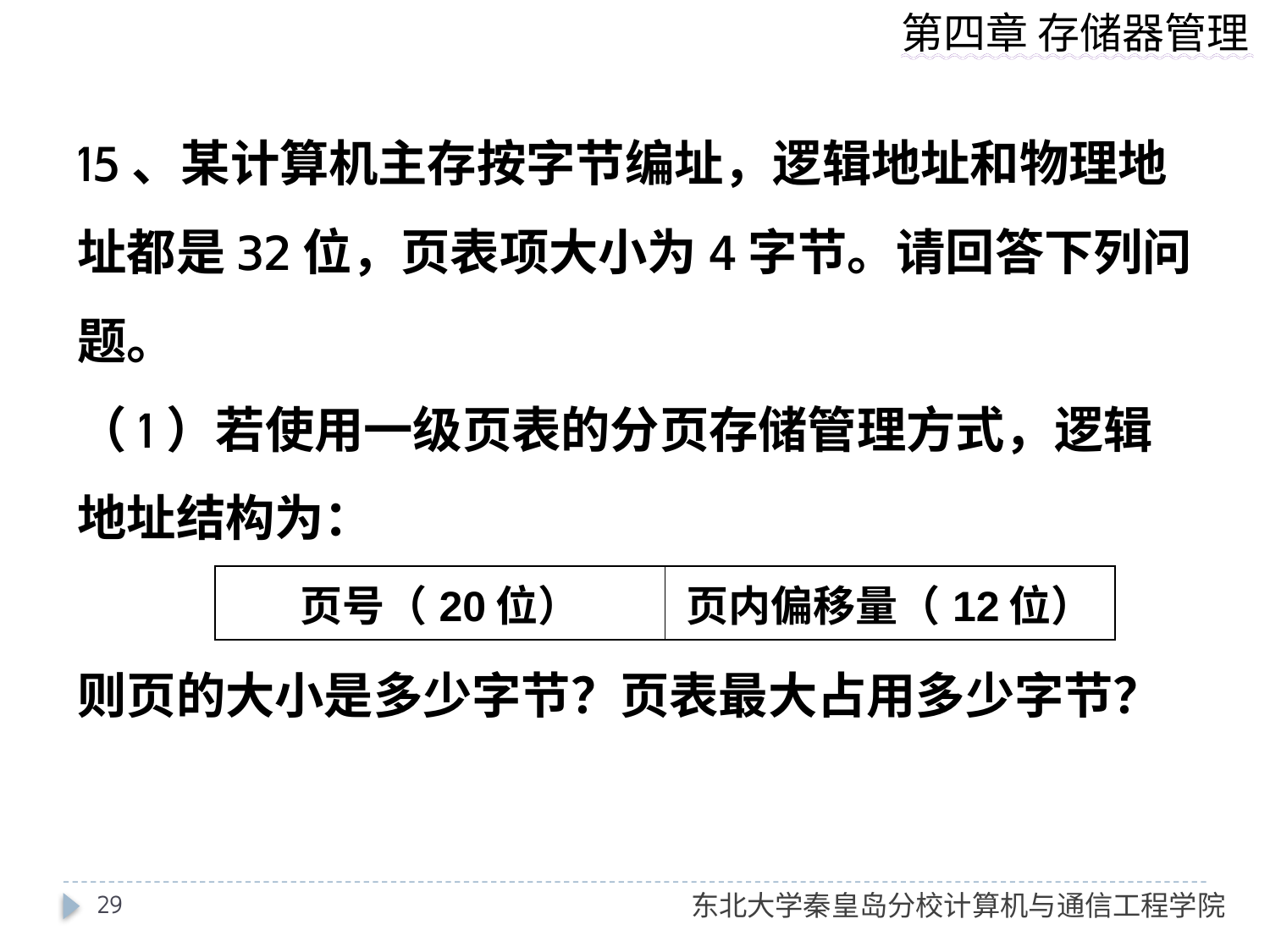

15、某计算机主存按字节编址，逻辑地址和物理地址都是32位，页表项大小为4字节。请回答下列问题。
（1）若使用一级页表的分页存储管理方式，逻辑地址结构为：

则页的大小是多少字节？页表最大占用多少字节？

| 页号（20位） | 页内偏移量（12位） |
| --- | --- |
29